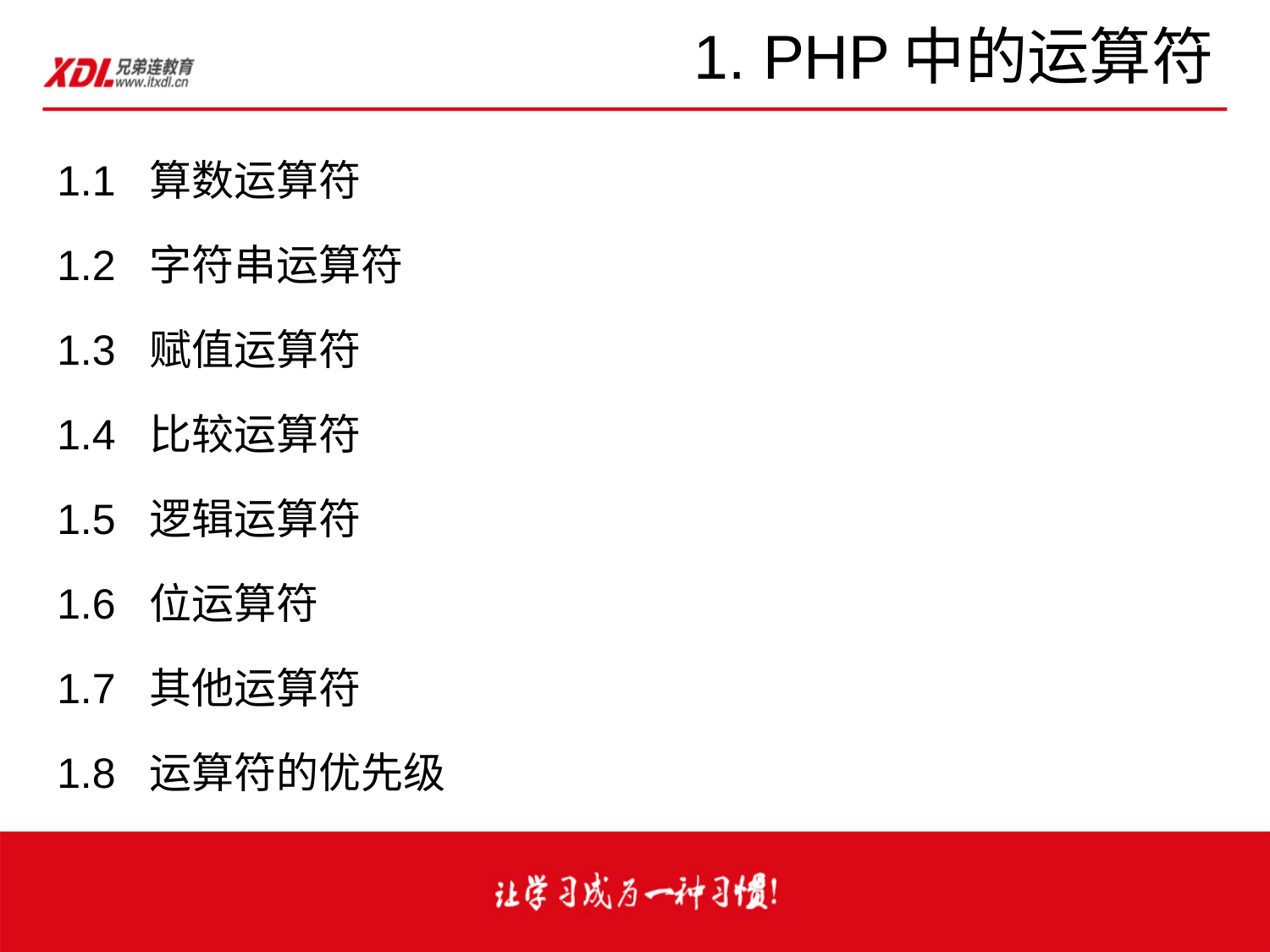

# 1. PHP中的运算符
1.1  算数运算符
1.2  字符串运算符
1.3  赋值运算符
1.4  比较运算符
1.5  逻辑运算符
1.6  位运算符
1.7  其他运算符
1.8  运算符的优先级